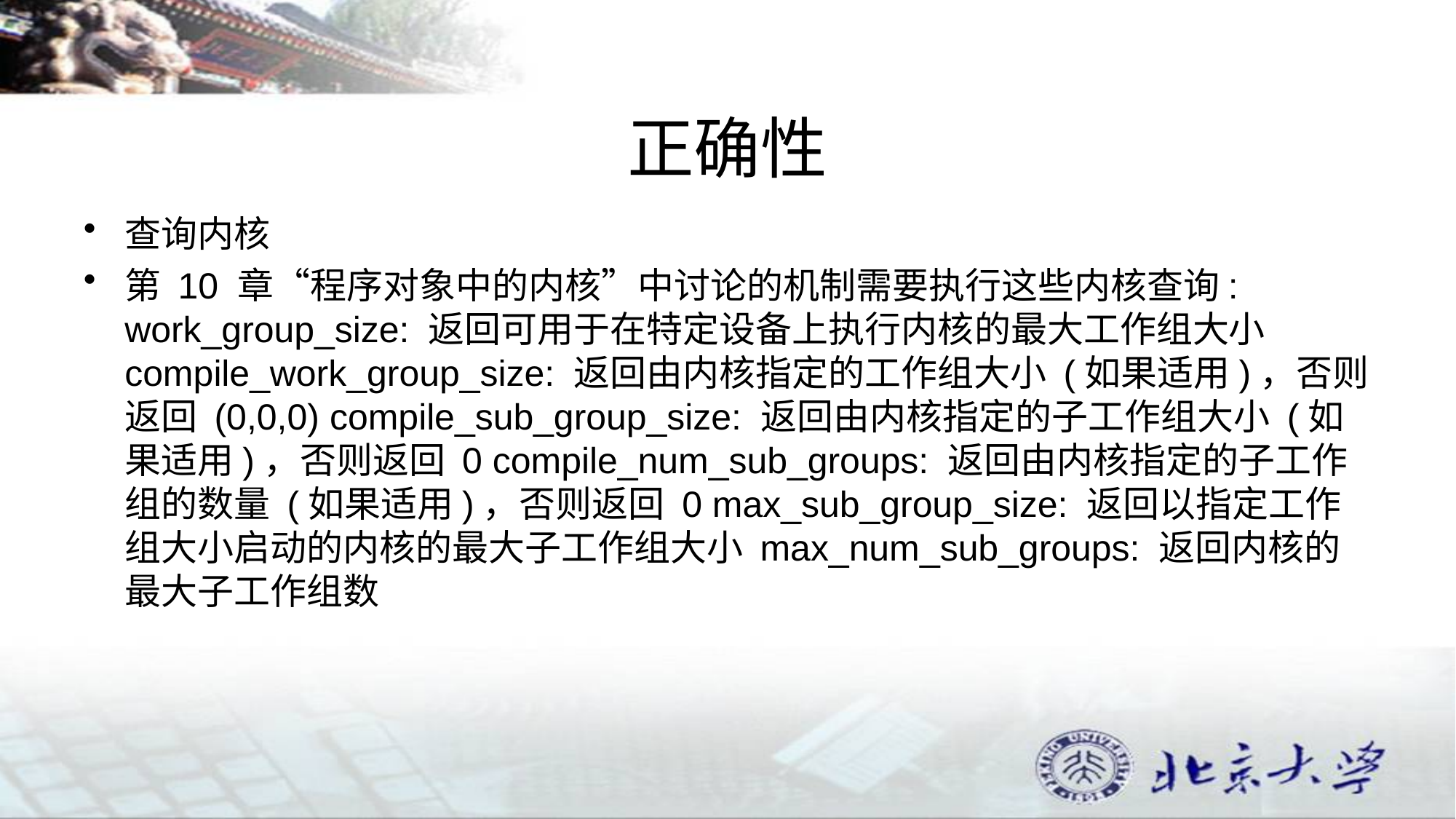

# 正确性
查询内核
第 10 章“程序对象中的内核”中讨论的机制需要执行这些内核查询:
work_group_size: 返回可用于在特定设备上执行内核的最大工作组大小 compile_work_group_size: 返回由内核指定的工作组大小 (如果适用)，否则返回 (0,0,0) compile_sub_group_size: 返回由内核指定的子工作组大小 (如果适用)，否则返回 0 compile_num_sub_groups: 返回由内核指定的子工作组的数量 (如果适用)，否则返回 0 max_sub_group_size: 返回以指定工作组大小启动的内核的最大子工作组大小 max_num_sub_groups: 返回内核的最大子工作组数